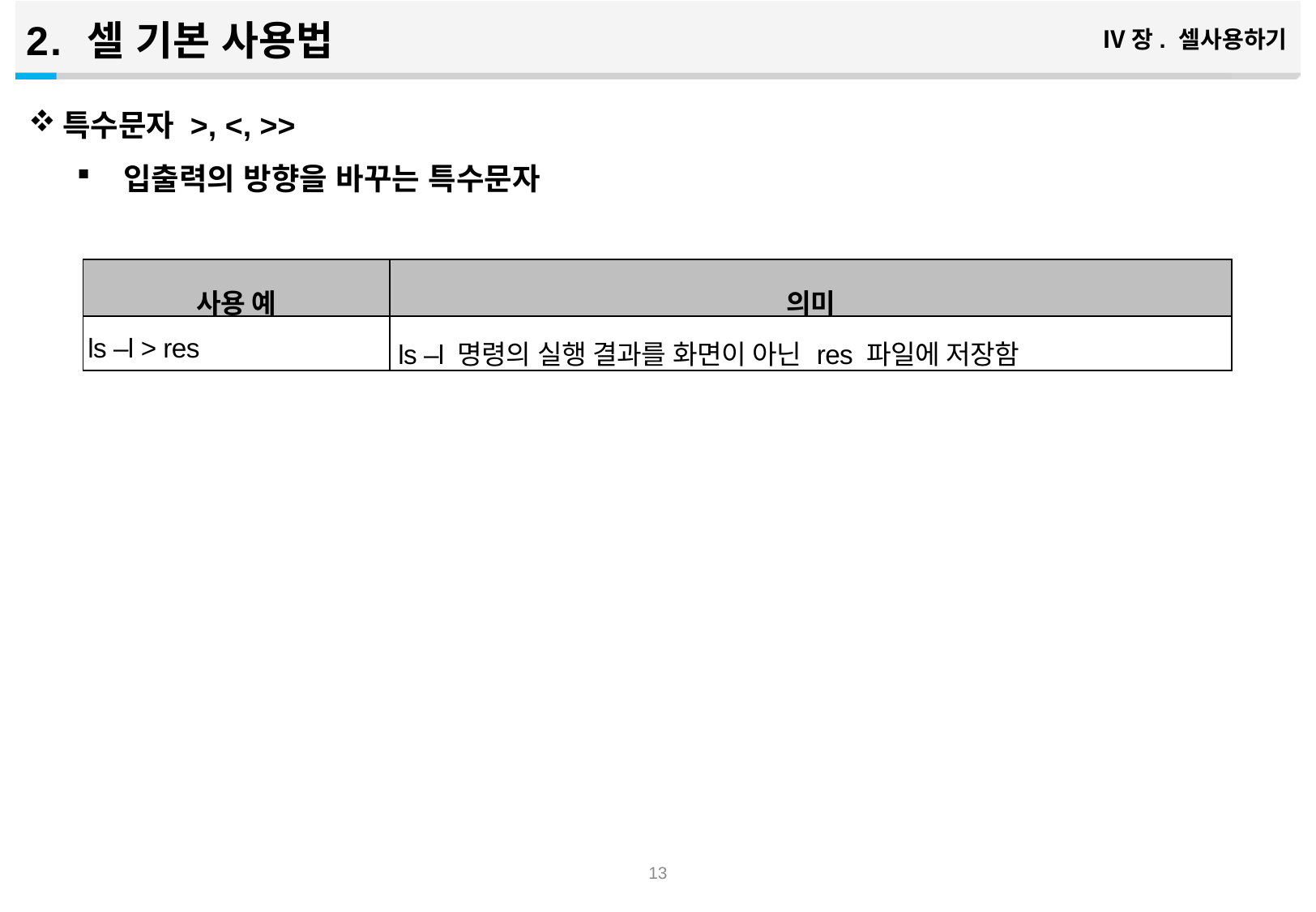

셀 기본 사용법
Ⅳ장. 셀사용하기
특수문자 >, <, >>
입출력의 방향을 바꾸는 특수문자

| 사용 예 | 의미 |
| --- | --- |
| ls –l > res | ls –l 명령의 실행 결과를 화면이 아닌 res 파일에 저장함 |
13